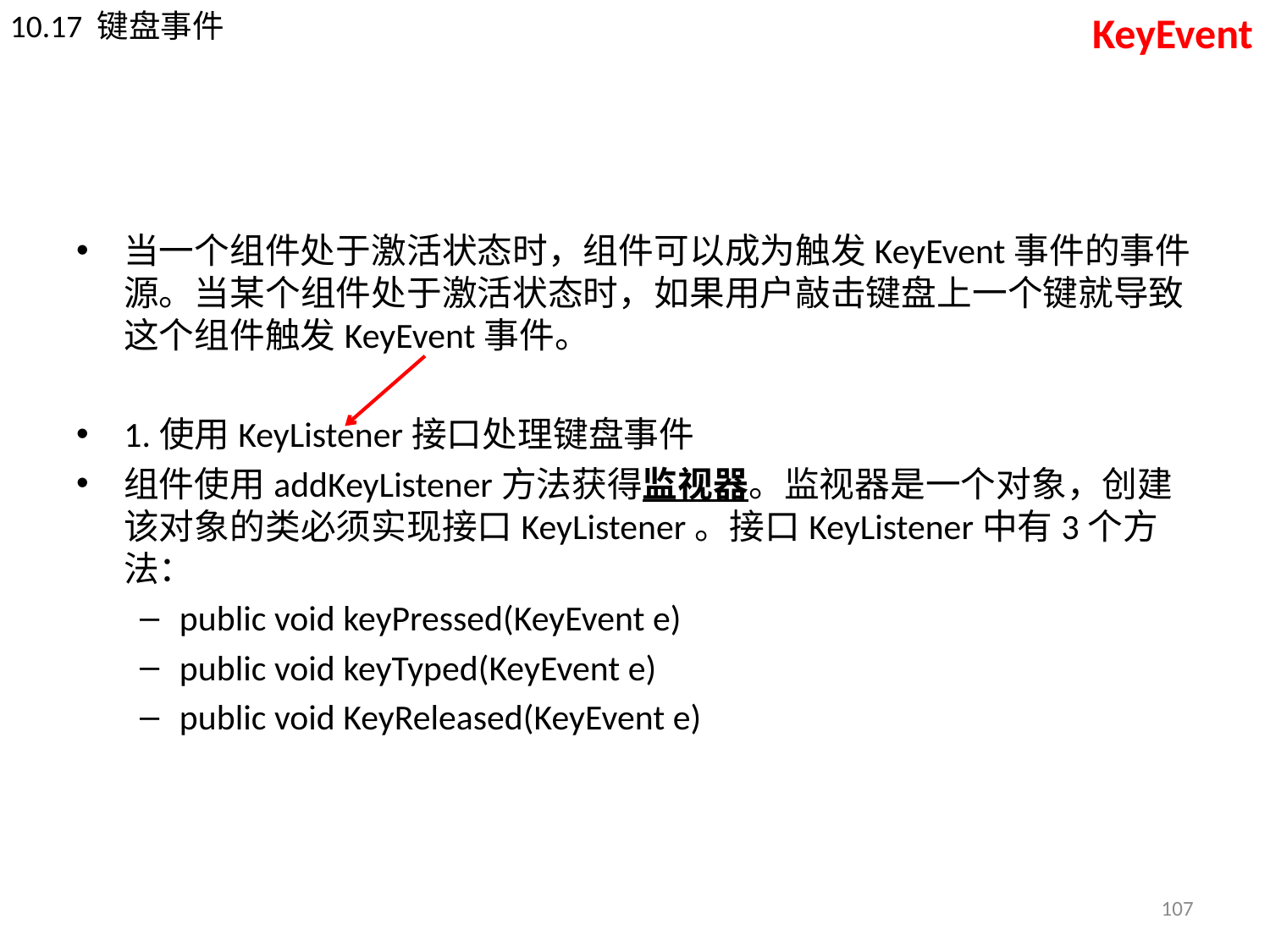

10.17 键盘事件
KeyEvent
#
当一个组件处于激活状态时，组件可以成为触发KeyEvent事件的事件源。当某个组件处于激活状态时，如果用户敲击键盘上一个键就导致这个组件触发KeyEvent事件。

1.使用KeyListener接口处理键盘事件
组件使用addKeyListener方法获得监视器。监视器是一个对象，创建该对象的类必须实现接口KeyListener。接口KeyListener中有3个方法：
public void keyPressed(KeyEvent e)
public void keyTyped(KeyEvent e)
public void KeyReleased(KeyEvent e)

107